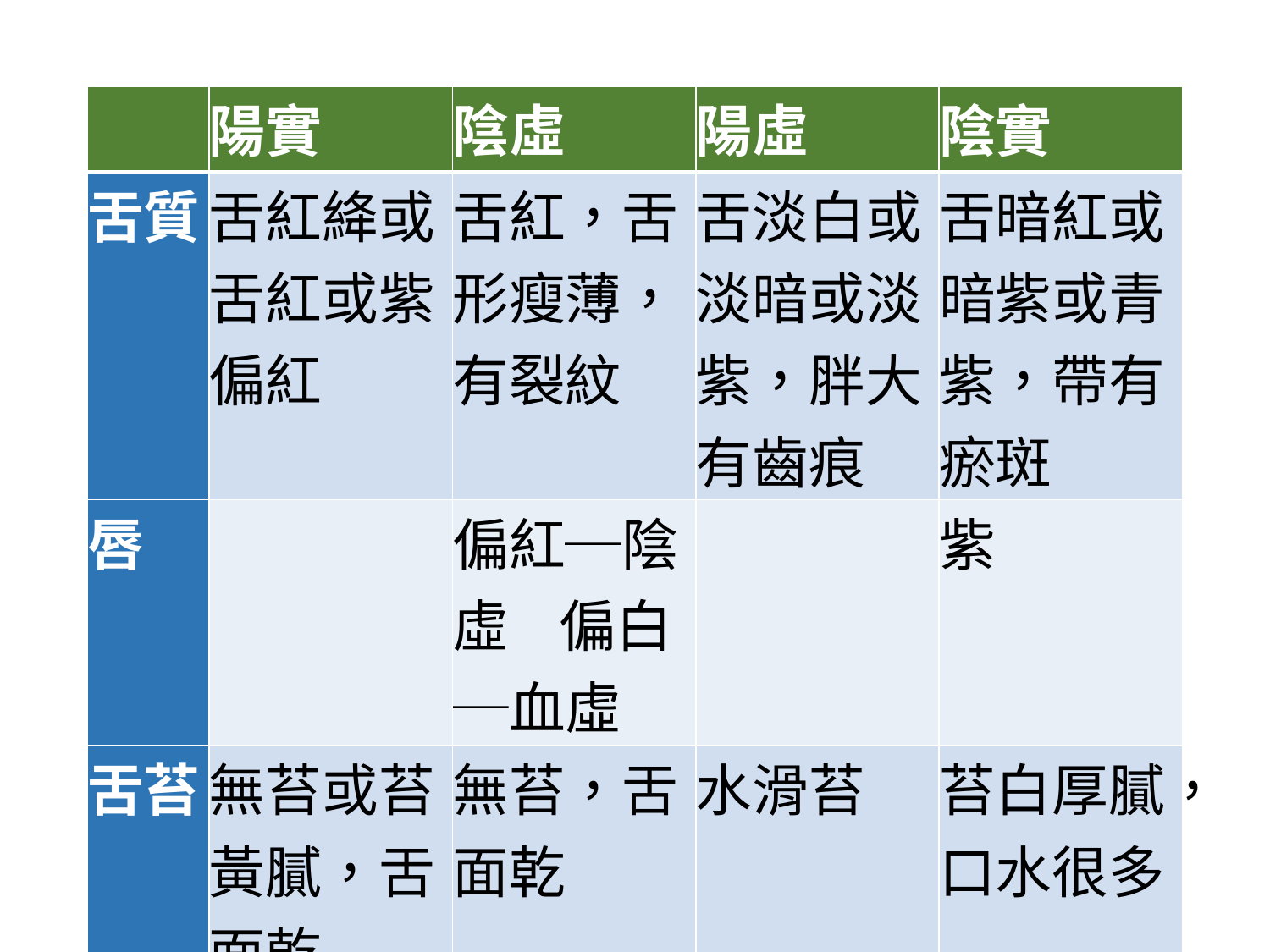

|  | 陽實 | 陰虛 | 陽虛 | 陰實 |
| --- | --- | --- | --- | --- |
| 舌質 | 舌紅絳或舌紅或紫偏紅 | 舌紅，舌形瘦薄，有裂紋 | 舌淡白或淡暗或淡紫，胖大有齒痕 | 舌暗紅或暗紫或青紫，帶有瘀斑 |
| 唇 |  | 偏紅─陰虛 偏白─血虛 |  | 紫 |
| 舌苔 | 無苔或苔黃膩，舌面乾 | 無苔，舌面乾 | 水滑苔 | 苔白厚膩，口水很多 |